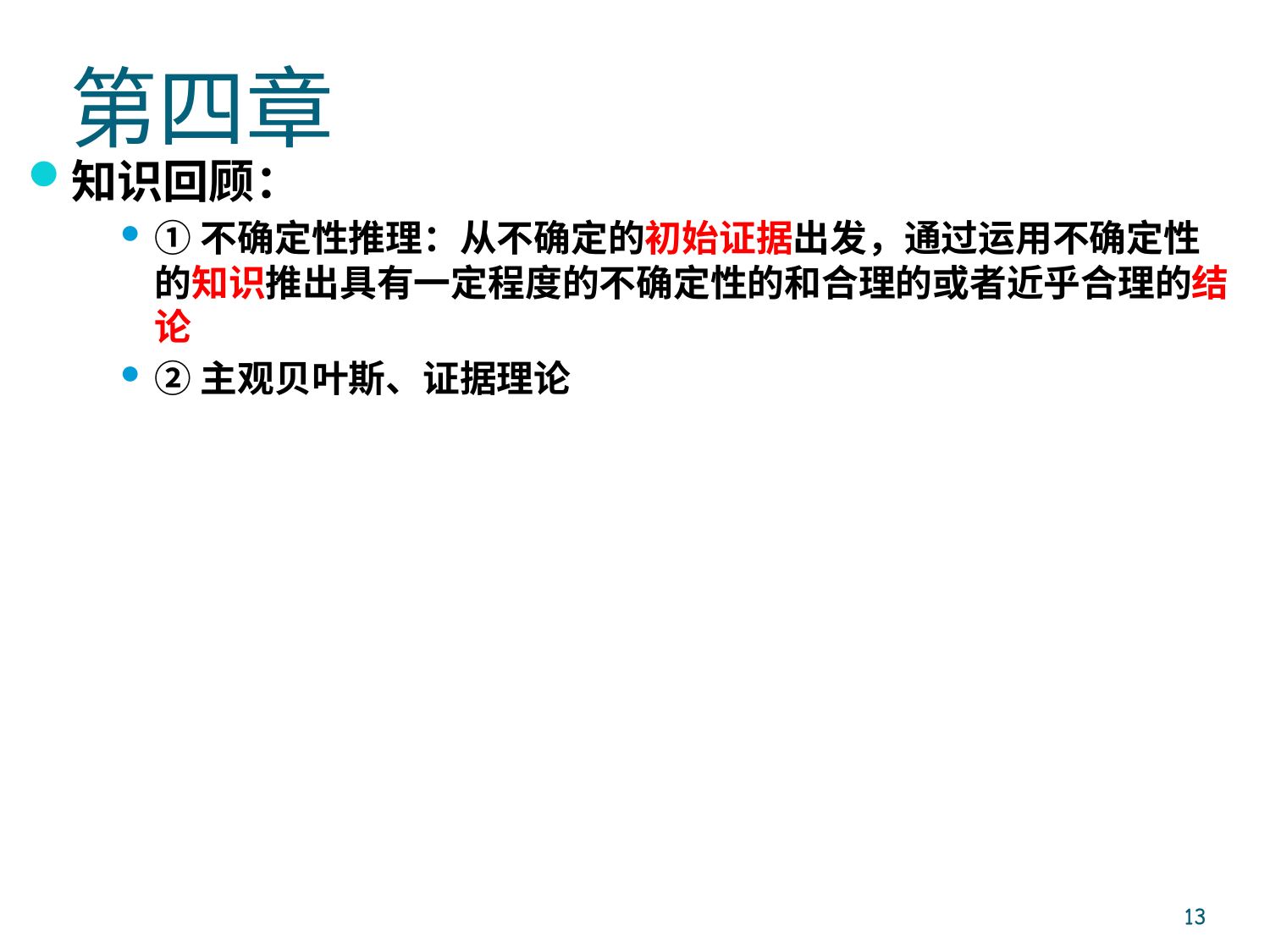

# 第四章
知识回顾：
①不确定性推理：从不确定的初始证据出发，通过运用不确定性的知识推出具有一定程度的不确定性的和合理的或者近乎合理的结论
②主观贝叶斯、证据理论

13